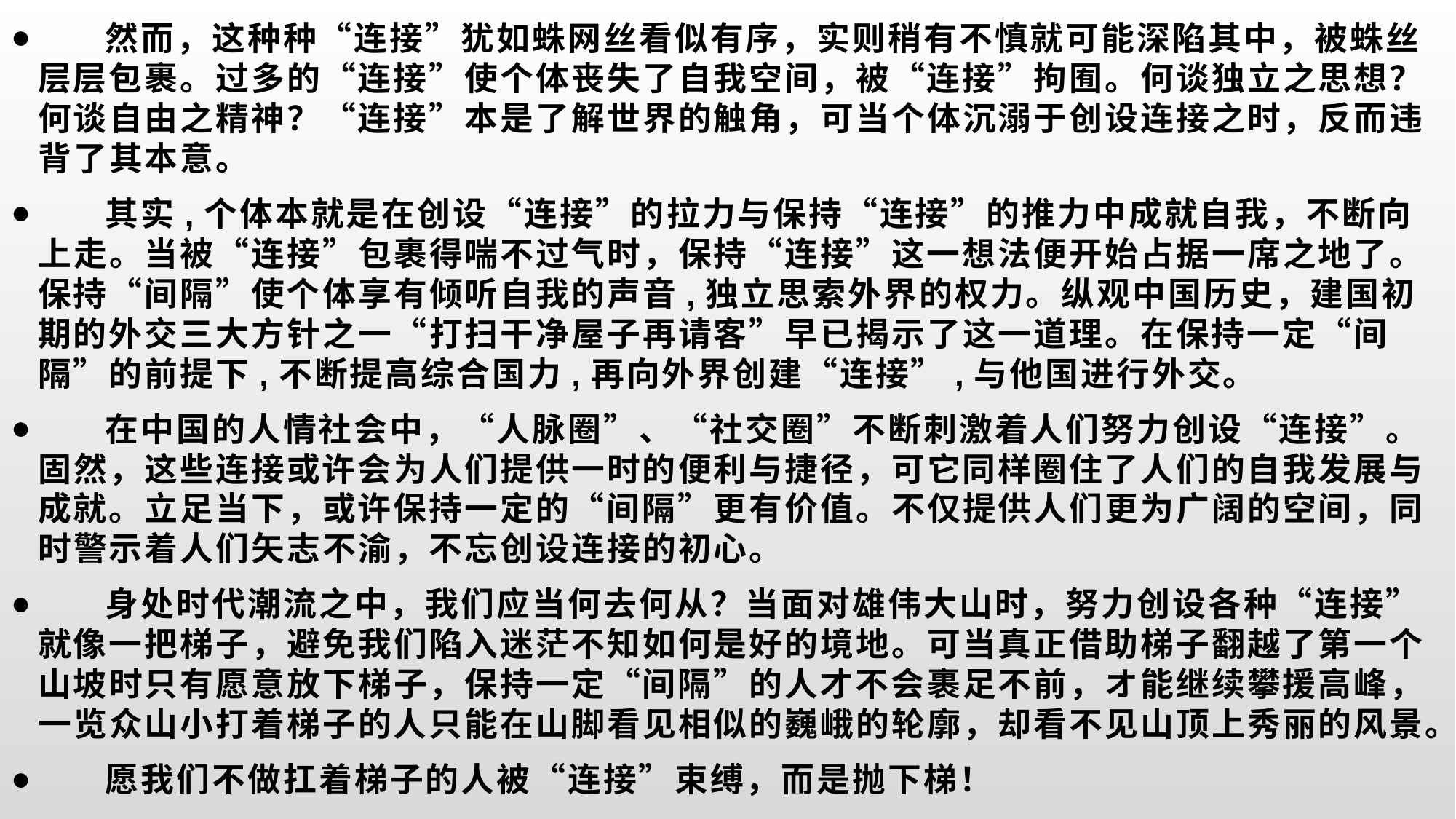

然而，这种种“连接”犹如蛛网丝看似有序，实则稍有不慎就可能深陷其中，被蛛丝层层包裹。过多的“连接”使个体丧失了自我空间，被“连接”拘囿。何谈独立之思想？何谈自由之精神？“连接”本是了解世界的触角，可当个体沉溺于创设连接之时，反而违背了其本意。
      其实,个体本就是在创设“连接”的拉力与保持“连接”的推力中成就自我，不断向上走。当被“连接”包裹得喘不过气时，保持“连接”这一想法便开始占据一席之地了。保持“间隔”使个体享有倾听自我的声音,独立思索外界的权力。纵观中国历史，建国初期的外交三大方针之一“打扫干净屋子再请客”早已揭示了这一道理。在保持一定“间隔”的前提下,不断提高综合国力,再向外界创建“连接”,与他国进行外交。
      在中国的人情社会中，“人脉圈”、“社交圈”不断刺激着人们努力创设“连接”。固然，这些连接或许会为人们提供一时的便利与捷径，可它同样圈住了人们的自我发展与成就。立足当下，或许保持一定的“间隔”更有价值。不仅提供人们更为广阔的空间，同时警示着人们矢志不渝，不忘创设连接的初心。
      身处时代潮流之中，我们应当何去何从？当面对雄伟大山时，努力创设各种“连接”就像一把梯子，避免我们陷入迷茫不知如何是好的境地。可当真正借助梯子翻越了第一个山坡时只有愿意放下梯子，保持一定“间隔”的人才不会裹足不前，オ能继续攀援高峰，一览众山小打着梯子的人只能在山脚看见相似的巍峨的轮廓，却看不见山顶上秀丽的风景。
      愿我们不做扛着梯子的人被“连接”束缚，而是抛下梯！